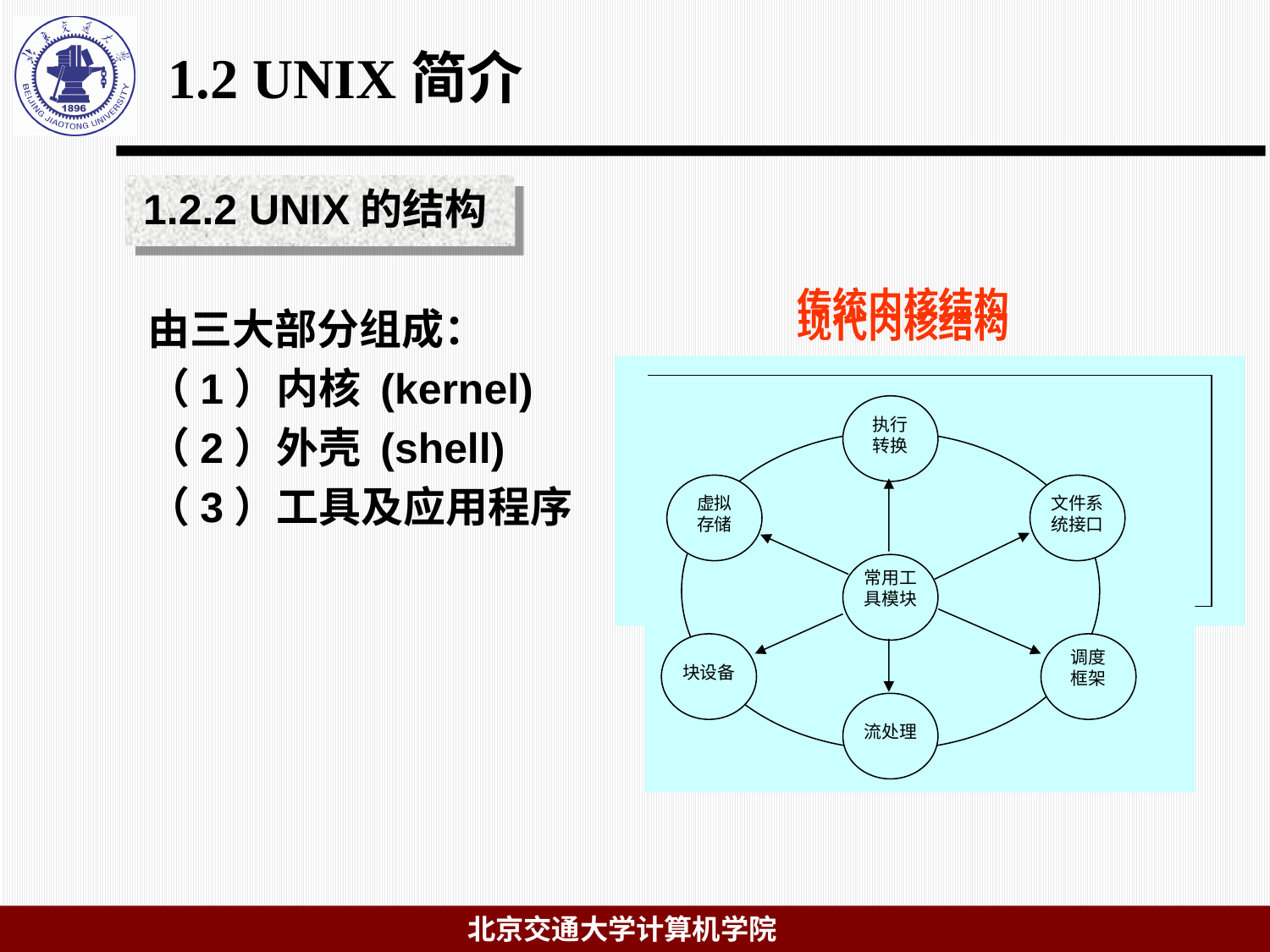

# 1.2 UNIX简介
1.2.2 UNIX的结构
传统内核结构

文件系统(s5fs)
虚拟存储(VM)
输入设备(a.out)
Unix内核
字符设备驱动开关
块设备驱动开关
打印机
驱动器
网络
驱动器
字符
驱动器
磁盘
驱动器
磁带
驱动器
由三大部分组成：
（1）内核 (kernel)
（2）外壳 (shell)
（3）工具及应用程序
现代内核结构

执行
转换

虚拟
存储
文件系统接口

常用工具模块

块设备
调度
框架

流处理